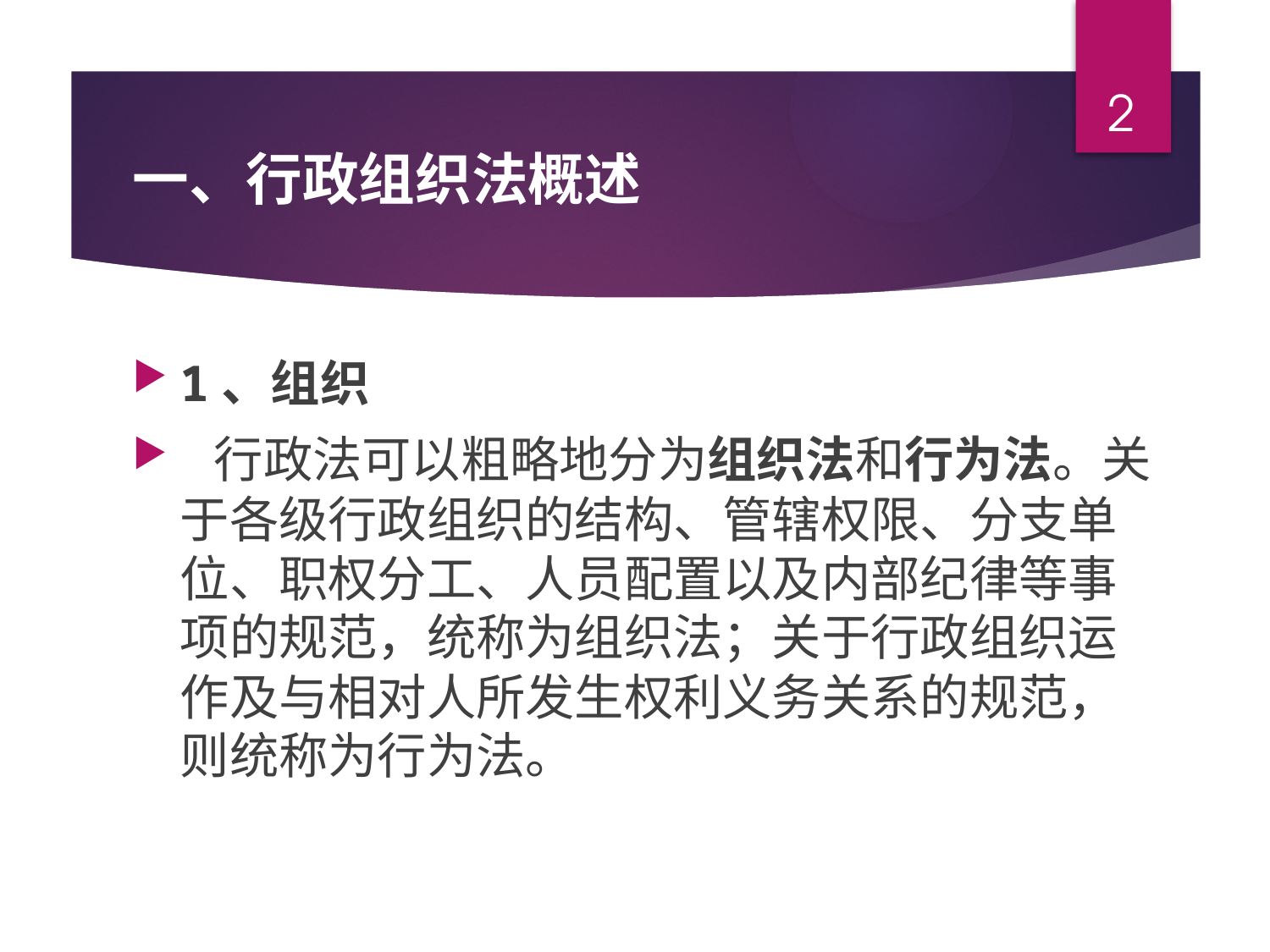

2
# 一、行政组织法概述
1、组织
  行政法可以粗略地分为组织法和行为法。关于各级行政组织的结构、管辖权限、分支单位、职权分工、人员配置以及内部纪律等事项的规范，统称为组织法；关于行政组织运作及与相对人所发生权利义务关系的规范，则统称为行为法。